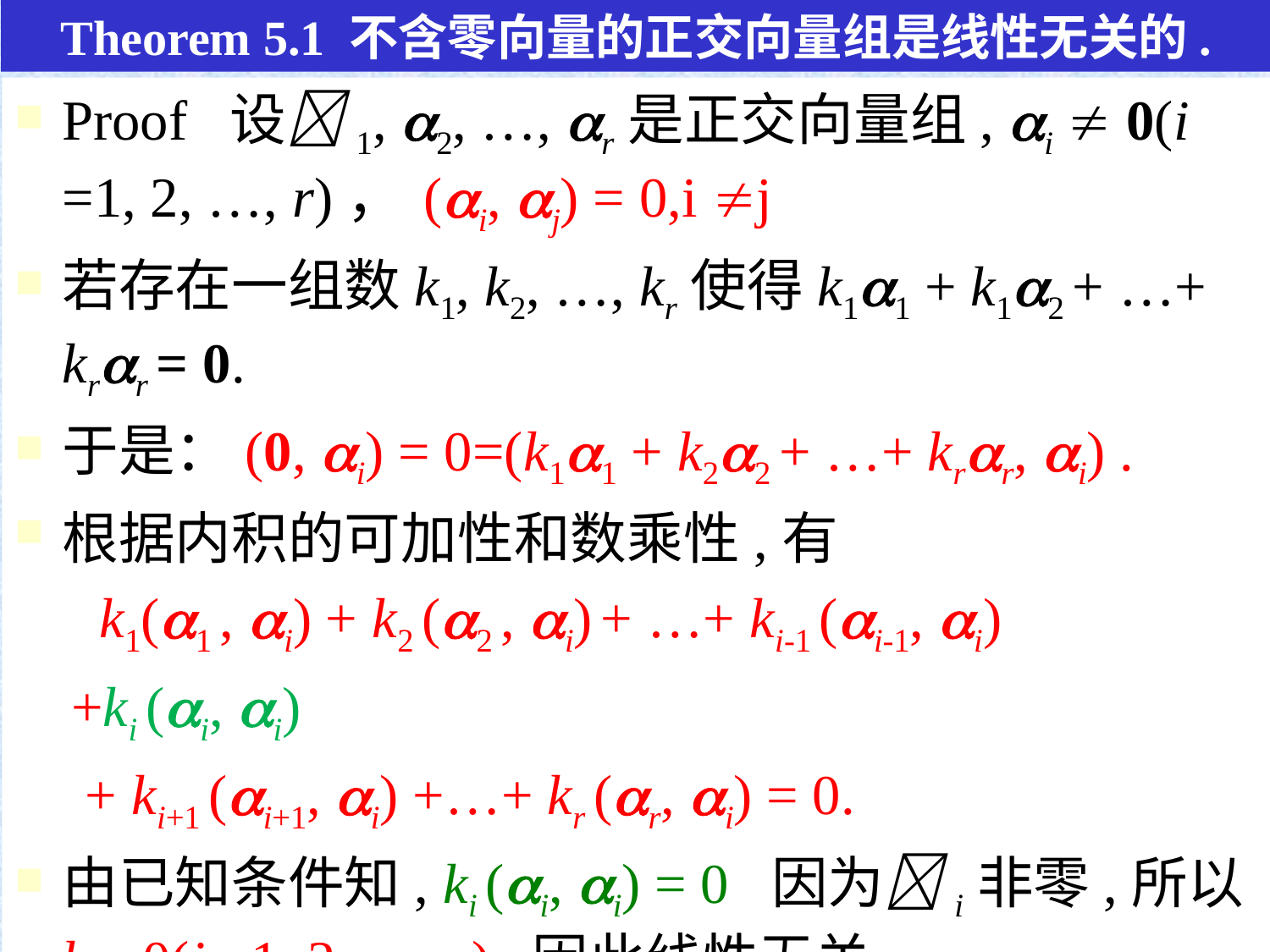

Theorem 5.1 不含零向量的正交向量组是线性无关的.
Proof  设α1, α2, …, αr是正交向量组, αi ≠ 0(i =1, 2, …, r)， (αi, αj) = 0,i ≠j.
若存在一组数k1, k2, …, kr使得k1α1 + k1α2 + …+ krαr = 0.
于是：(0, αi) = 0=(k1α1 + k2α2 + …+ krαr, αi) .
根据内积的可加性和数乘性,有
      k1(α1 , αi) + k2 (α2 , αi) + …+ ki-1 (αi-1, αi)
    +ki (αi, αi)
     + ki+1 (αi+1, αi) +…+ kr (αr, αi) = 0.
由已知条件知, ki (αi, αi) = 0. 因为αi非零,所以ki= 0(i =1, 2, …, r). 因此线性无关.